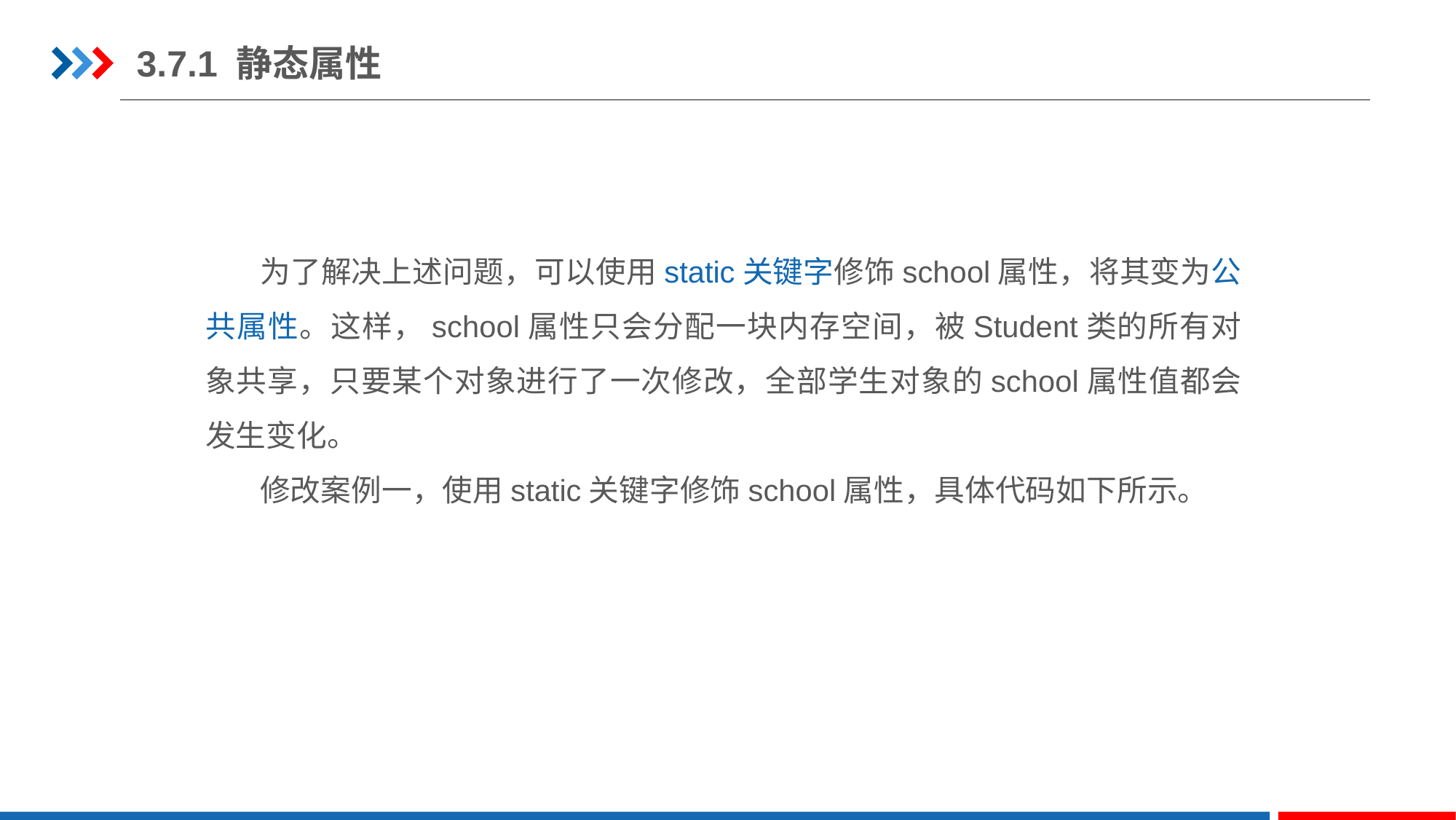

3.7.1 静态属性
为了解决上述问题，可以使用static关键字修饰school属性，将其变为公共属性。这样，school属性只会分配一块内存空间，被Student类的所有对象共享，只要某个对象进行了一次修改，全部学生对象的school属性值都会发生变化。
修改案例一，使用static关键字修饰school属性，具体代码如下所示。